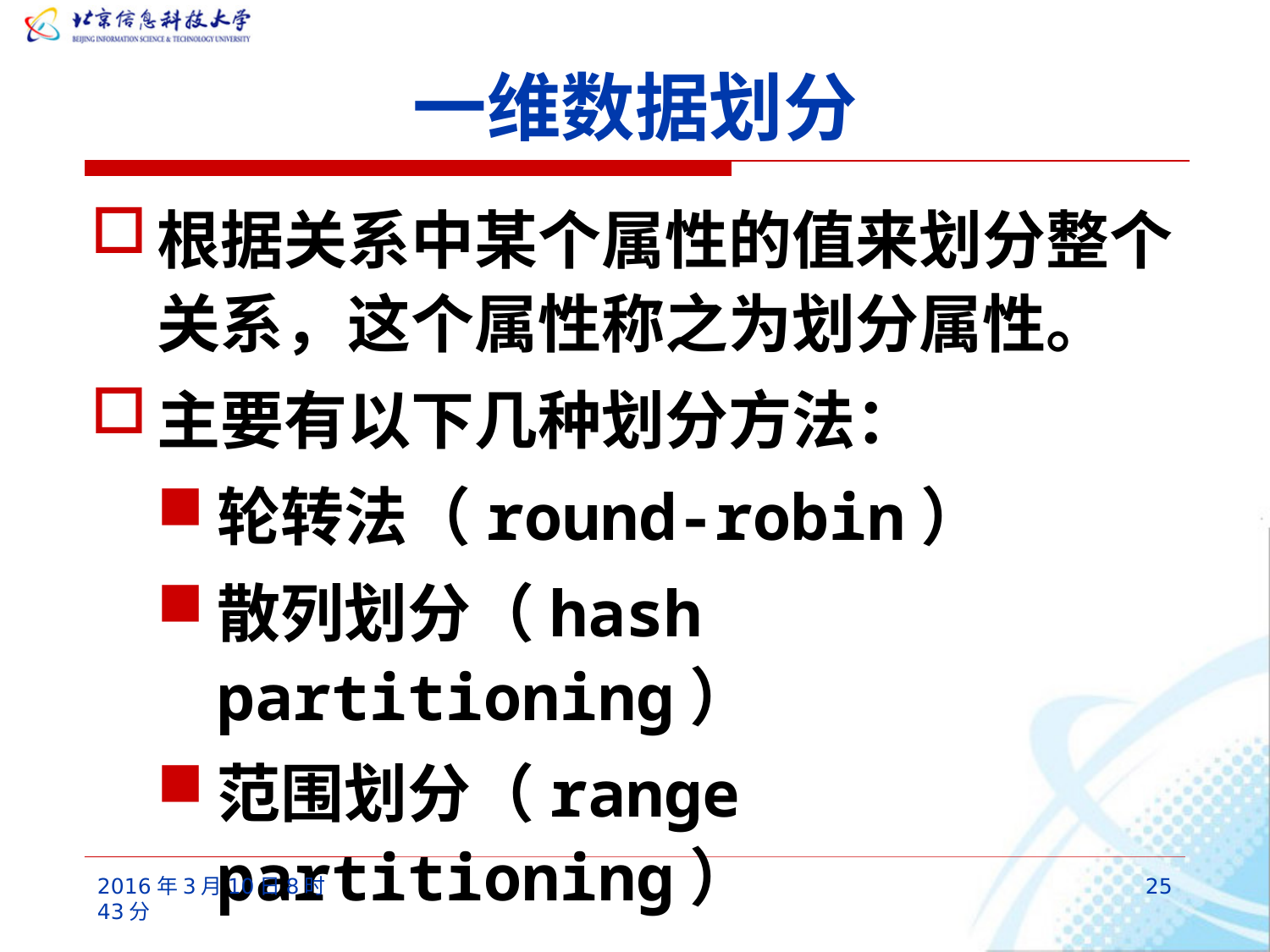

# 一维数据划分
根据关系中某个属性的值来划分整个关系，这个属性称之为划分属性。
主要有以下几种划分方法：
轮转法（round-robin）
散列划分（hash partitioning）
范围划分（range partitioning）

2016年3月10日8时43分
25